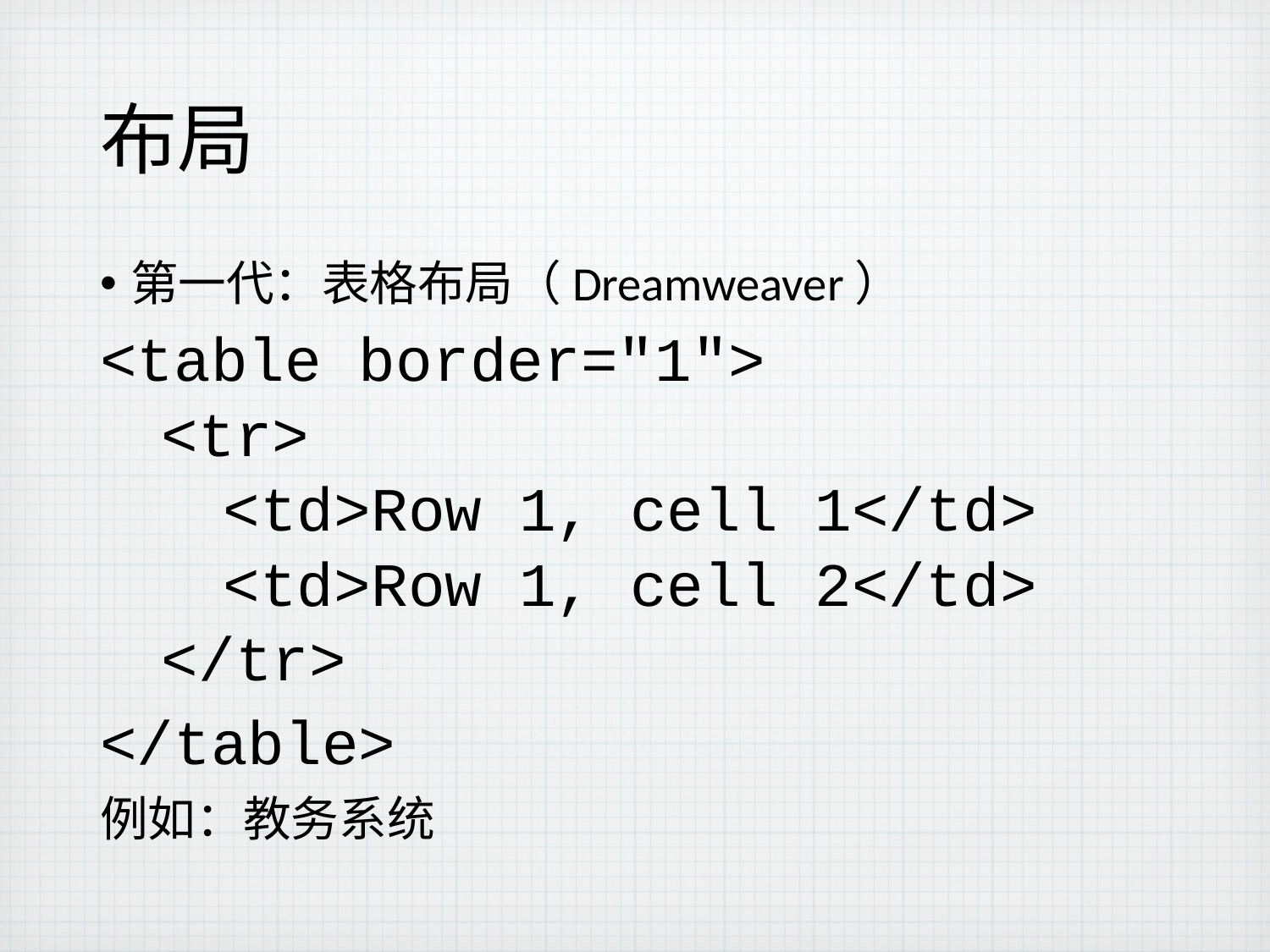

# 布局
第一代：表格布局（Dreamweaver）
<table border="1">
<tr>
<td>Row 1, cell 1</td>
<td>Row 1, cell 2</td>
</tr>
</table>
例如：教务系统